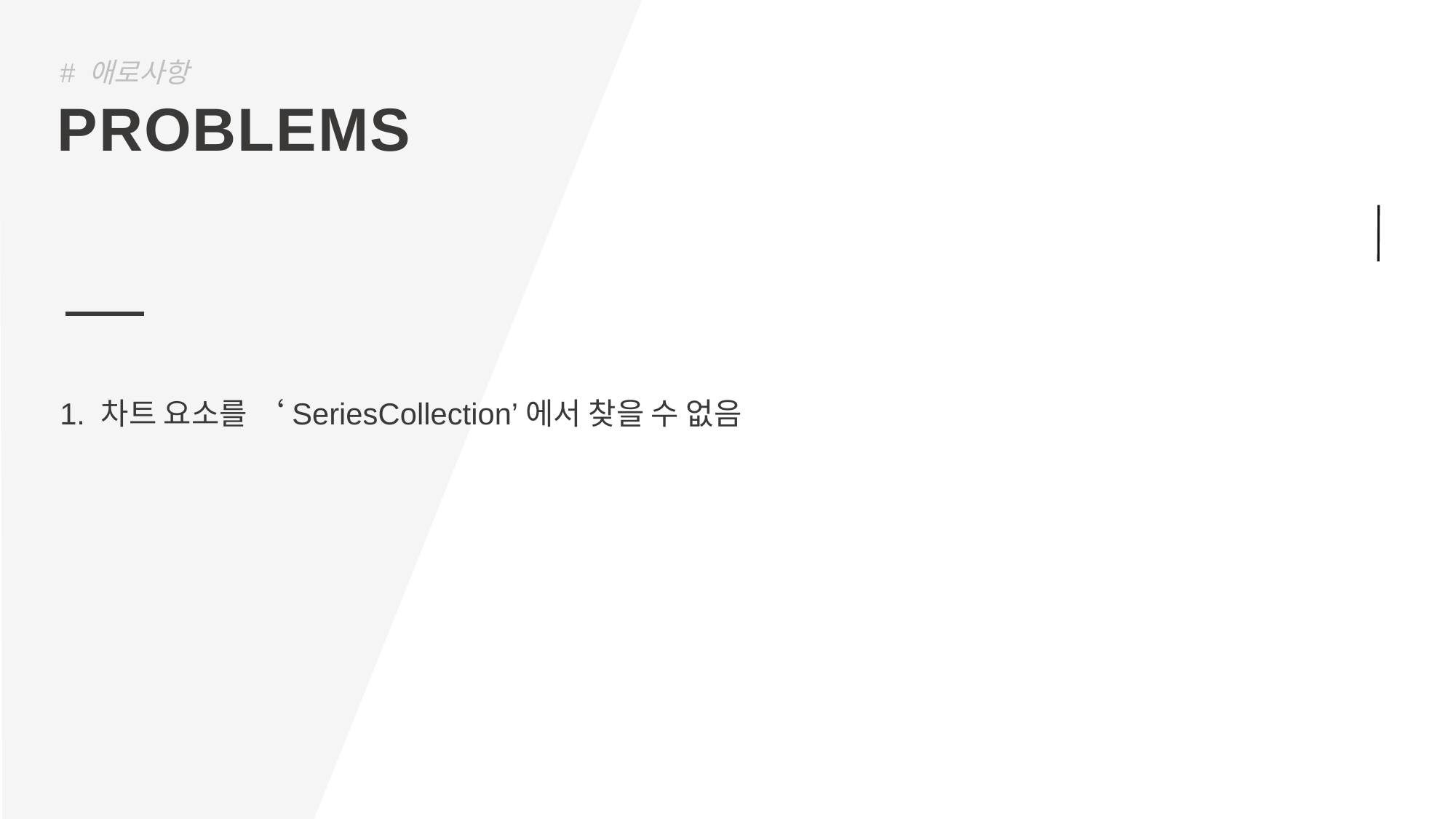

# 애로사항
PROBLEMS
8

차트 요소를 ‘SeriesCollection’에서 찾을 수 없음